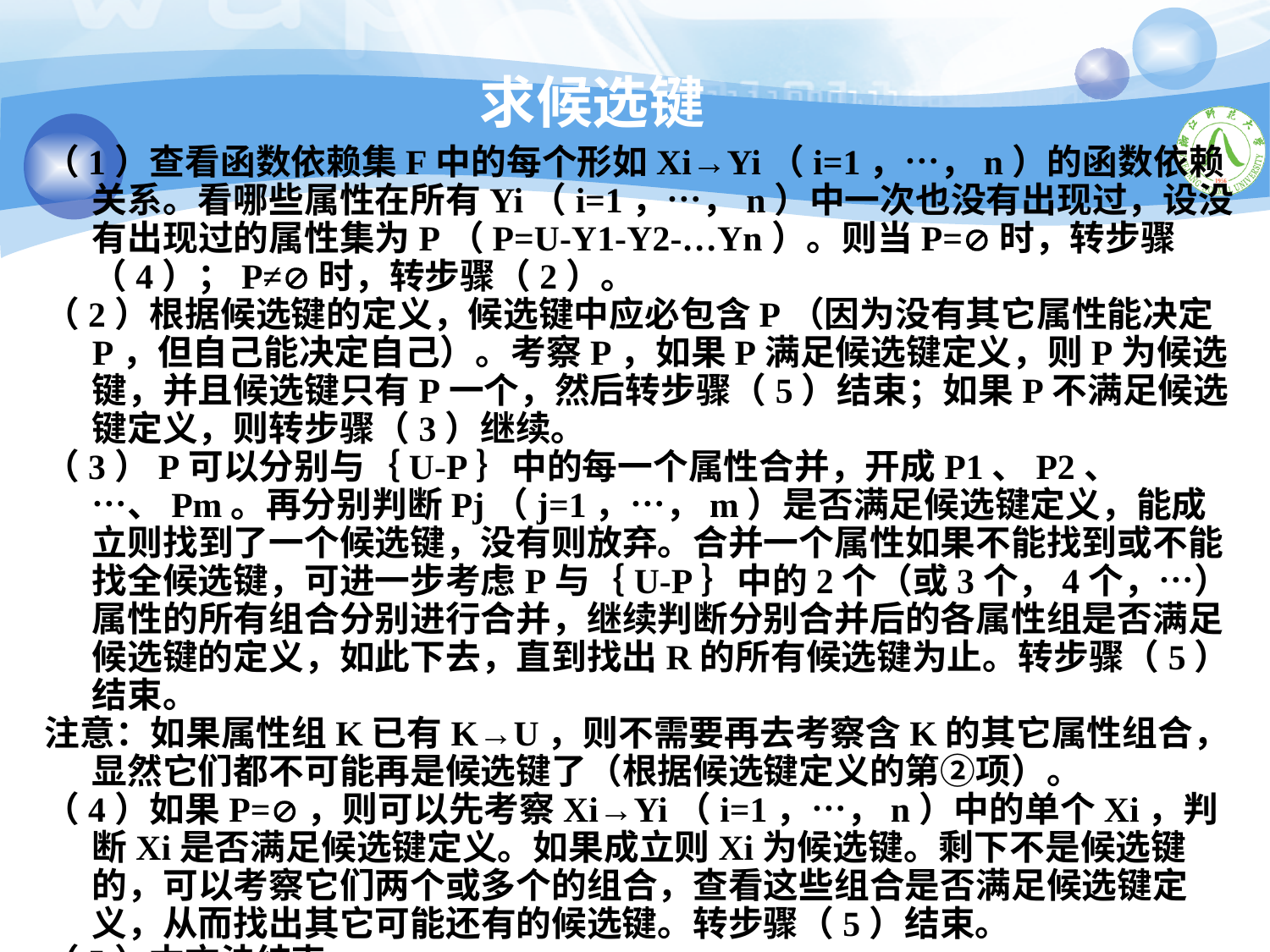

# 求候选键
（1）查看函数依赖集F中的每个形如Xi→Yi（i=1，…，n）的函数依赖关系。看哪些属性在所有Yi（i=1，…，n）中一次也没有出现过，设没有出现过的属性集为P（P=U-Y1-Y2-…Yn）。则当P=∅时，转步骤（4）；P≠∅时，转步骤（2）。
（2）根据候选键的定义，候选键中应必包含P（因为没有其它属性能决定P，但自己能决定自己）。考察P，如果P满足候选键定义，则P为候选键，并且候选键只有P一个，然后转步骤（5）结束；如果P不满足候选键定义，则转步骤（3）继续。
（3）P可以分别与｛U-P｝中的每一个属性合并，开成P1、P2、…、Pm。再分别判断Pj（j=1，…，m）是否满足候选键定义，能成立则找到了一个候选键，没有则放弃。合并一个属性如果不能找到或不能找全候选键，可进一步考虑P与｛U-P｝中的2个（或3个，4个，…）属性的所有组合分别进行合并，继续判断分别合并后的各属性组是否满足候选键的定义，如此下去，直到找出R的所有候选键为止。转步骤（5）结束。
注意：如果属性组K已有K→U，则不需要再去考察含K的其它属性组合，显然它们都不可能再是候选键了（根据候选键定义的第②项）。
（4）如果P=∅，则可以先考察Xi→Yi（i=1，…，n）中的单个Xi，判断Xi是否满足候选键定义。如果成立则Xi为候选键。剩下不是候选键的，可以考察它们两个或多个的组合，查看这些组合是否满足候选键定义，从而找出其它可能还有的候选键。转步骤（5）结束。
（5）本方法结束。